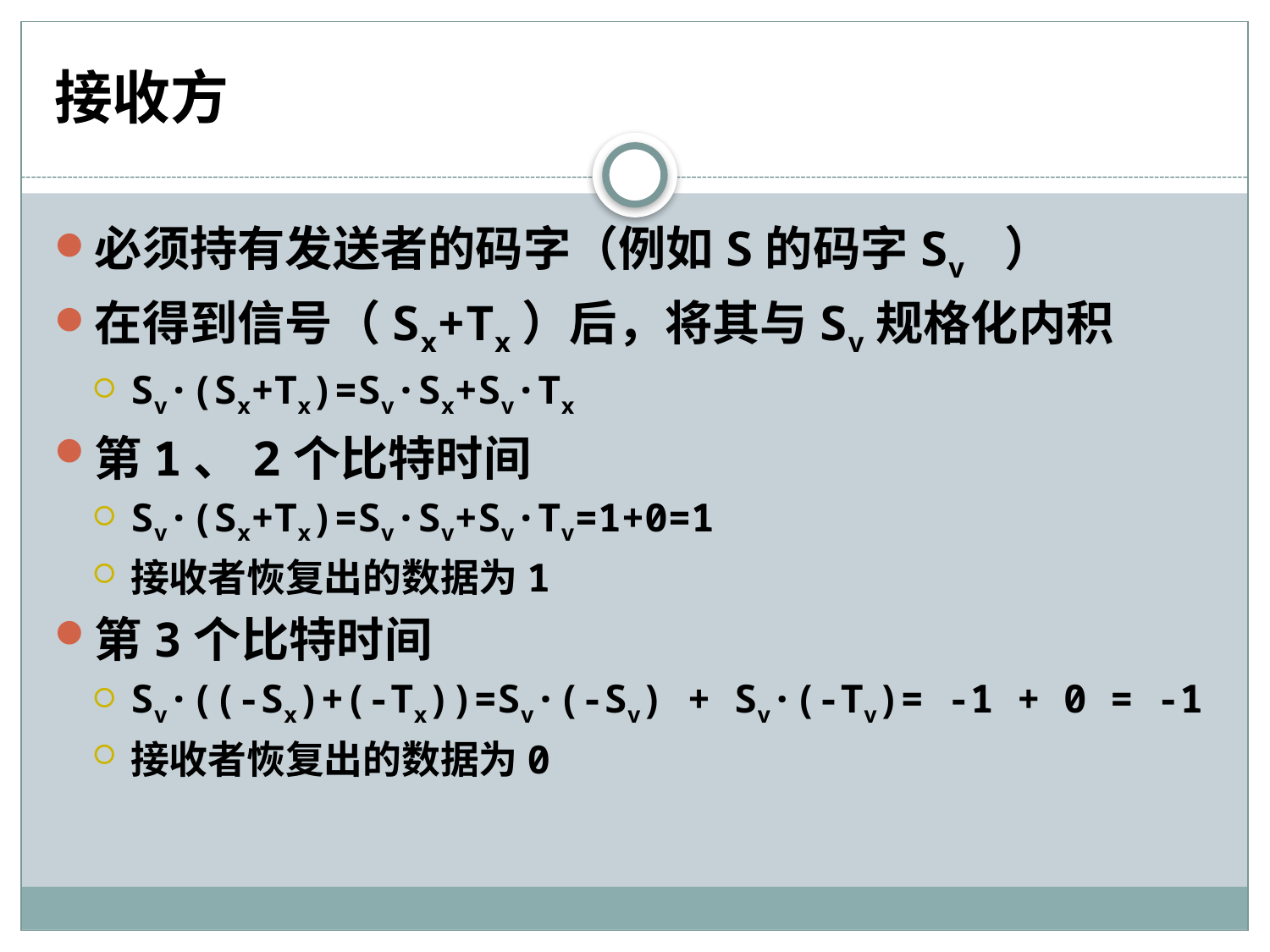

# 接收方
必须持有发送者的码字（例如S的码字Sv ）
在得到信号（Sx+Tx）后，将其与Sv规格化内积
Sv·(Sx+Tx)=Sv·Sx+Sv·Tx
第1、2个比特时间
Sv·(Sx+Tx)=Sv·Sv+Sv·Tv=1+0=1
接收者恢复出的数据为1
第3个比特时间
Sv·((-Sx)+(-Tx))=Sv·(-Sv) + Sv·(-Tv)= -1 + 0 = -1
接收者恢复出的数据为0